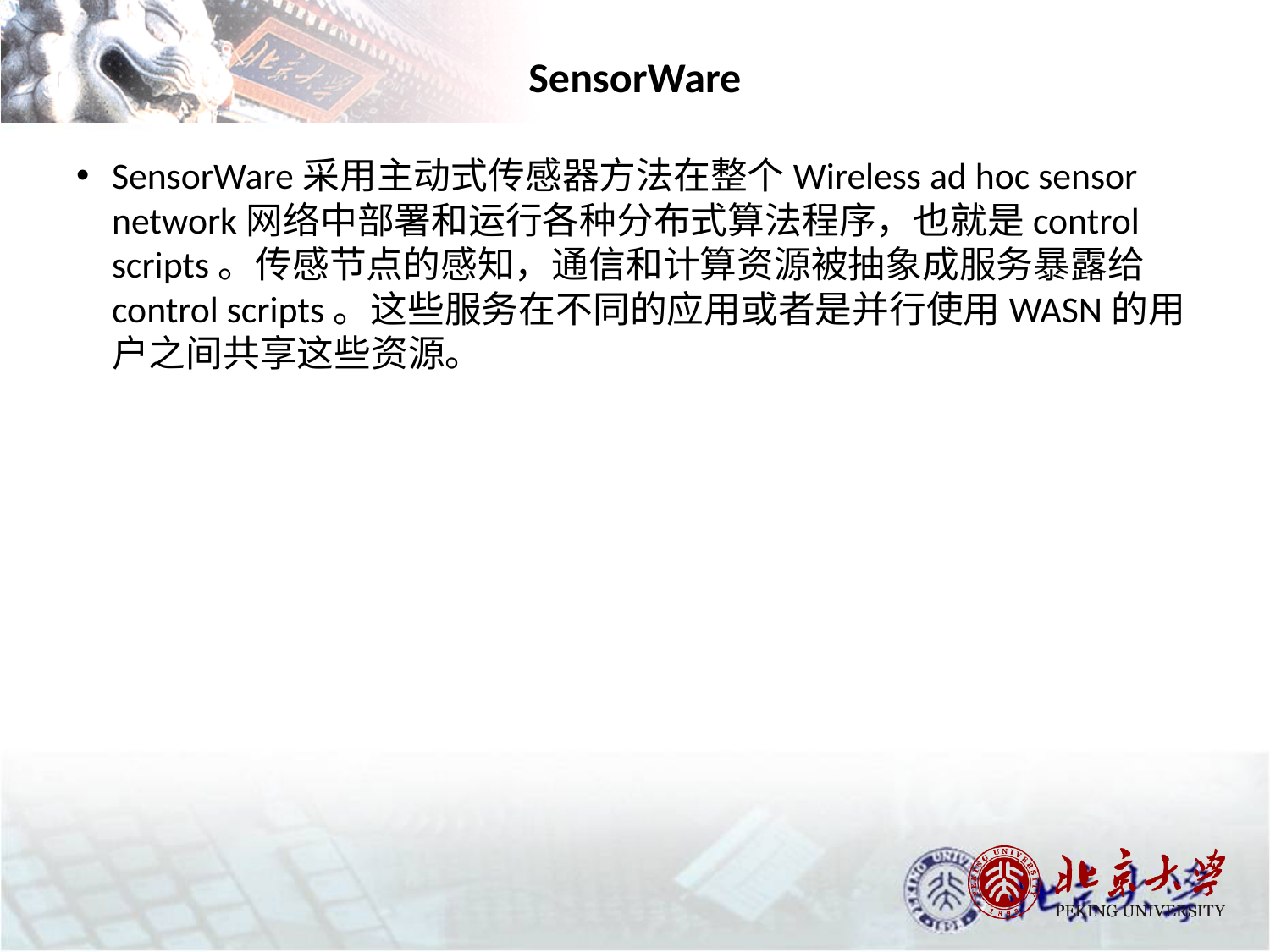

# SensorWare
SensorWare采用主动式传感器方法在整个Wireless ad hoc sensor network网络中部署和运行各种分布式算法程序，也就是control scripts。传感节点的感知，通信和计算资源被抽象成服务暴露给control scripts。这些服务在不同的应用或者是并行使用WASN的用户之间共享这些资源。